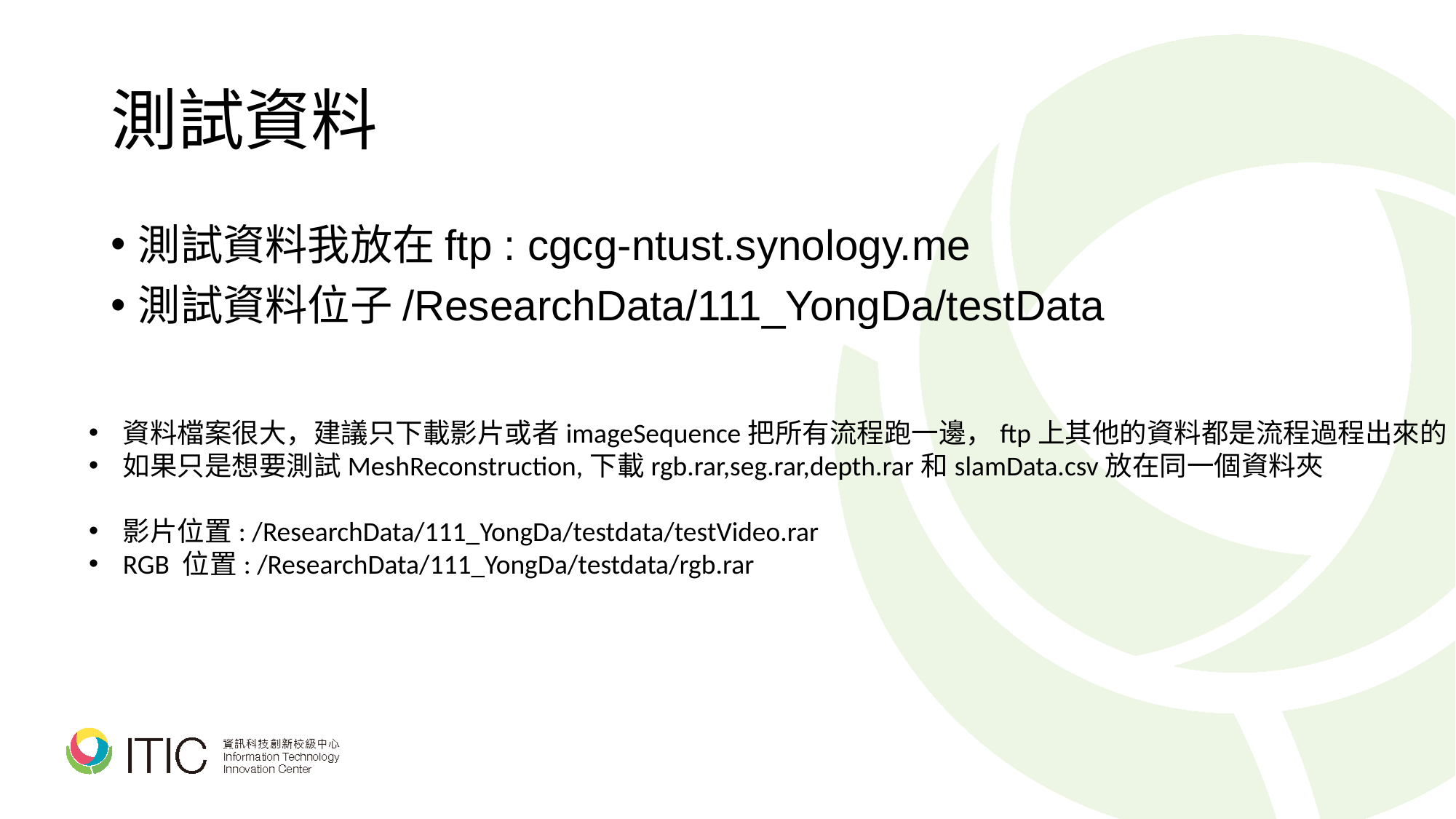

# 測試資料
測試資料我放在ftp : cgcg-ntust.synology.me
測試資料位子/ResearchData/111_YongDa/testData

資料檔案很大，建議只下載影片或者imageSequence把所有流程跑一邊，ftp上其他的資料都是流程過程出來的
如果只是想要測試MeshReconstruction,下載rgb.rar,seg.rar,depth.rar和slamData.csv放在同一個資料夾

影片位置: /ResearchData/111_YongDa/testdata/testVideo.rar
RGB 位置: /ResearchData/111_YongDa/testdata/rgb.rar